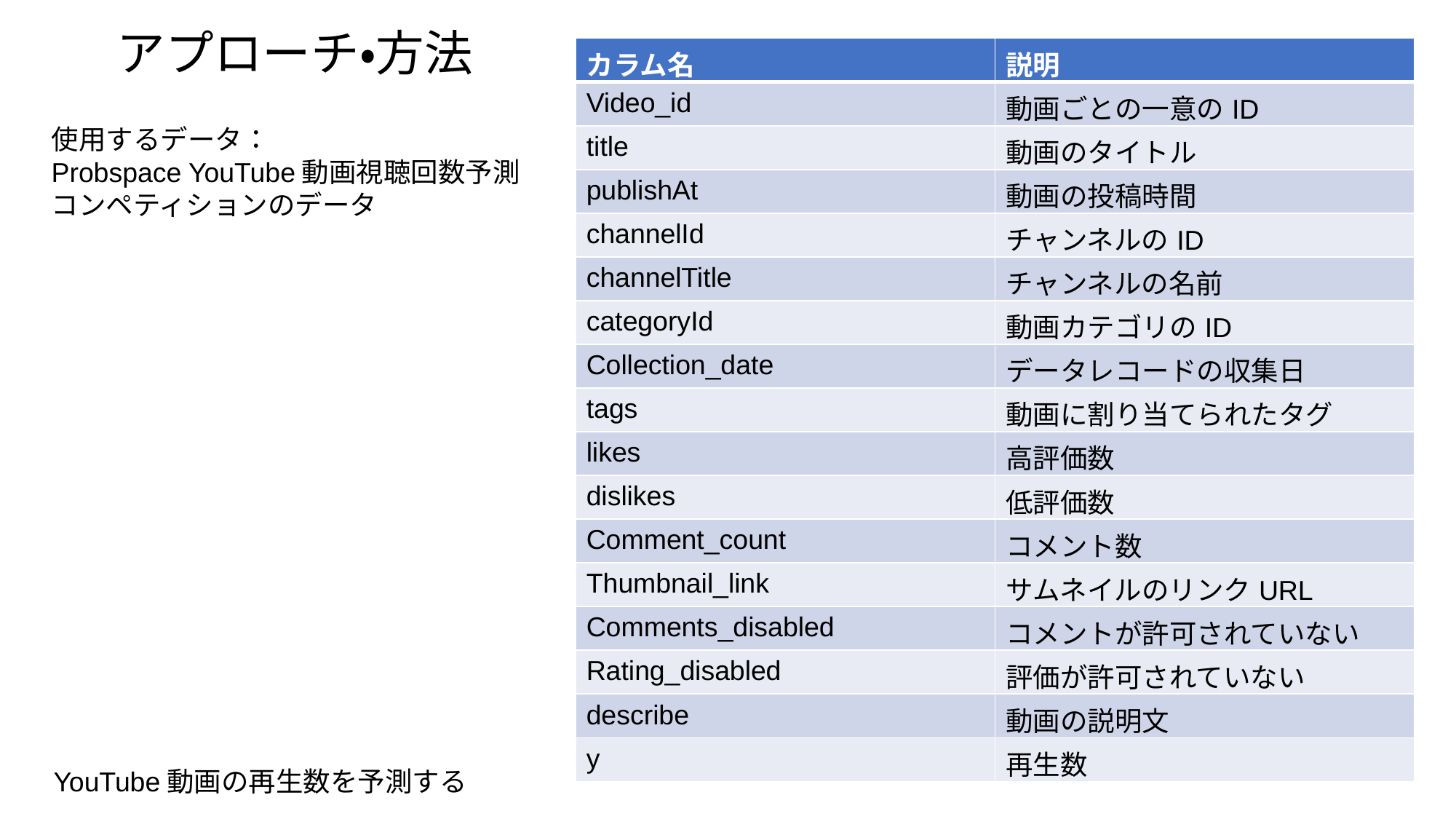

アプローチ・方法
| カラム名 | 説明 |
| --- | --- |
| Video\_id | 動画ごとの一意のID |
| title | 動画のタイトル |
| publishAt | 動画の投稿時間 |
| channelId | チャンネルのID |
| channelTitle | チャンネルの名前 |
| categoryId | 動画カテゴリのID |
| Collection\_date | データレコードの収集日 |
| tags | 動画に割り当てられたタグ |
| likes | 高評価数 |
| dislikes | 低評価数 |
| Comment\_count | コメント数 |
| Thumbnail\_link | サムネイルのリンクURL |
| Comments\_disabled | コメントが許可されていない |
| Rating\_disabled | 評価が許可されていない |
| describe | 動画の説明文 |
| y | 再生数 |
使用するデータ：
Probspace YouTube動画視聴回数予測
コンペティションのデータ

YouTube動画の再生数を予測する